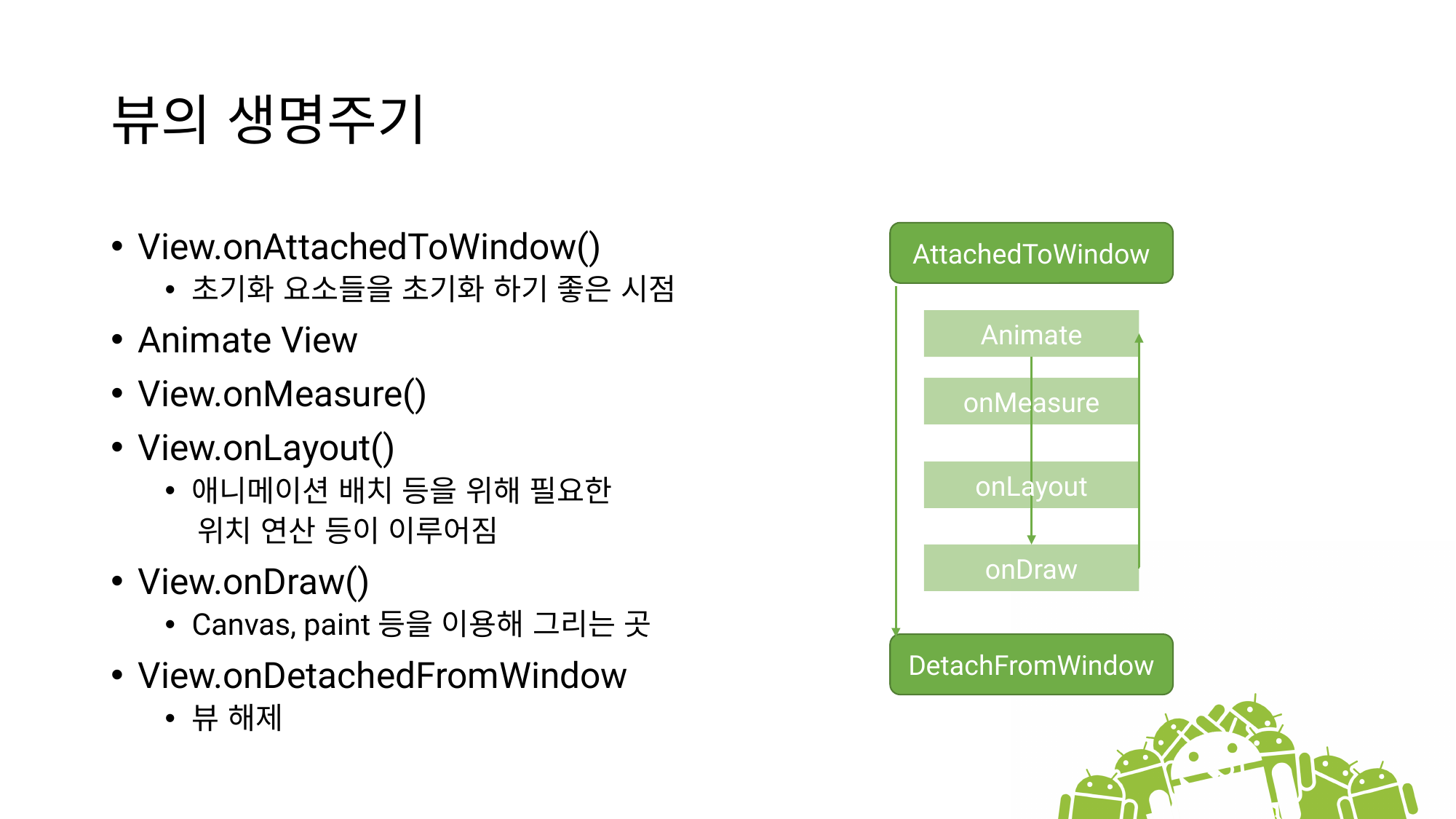

# 뷰의 생명주기
View.onAttachedToWindow()
초기화 요소들을 초기화 하기 좋은 시점
Animate View
View.onMeasure()
View.onLayout()
애니메이션 배치 등을 위해 필요한
   위치 연산 등이 이루어짐
View.onDraw()
Canvas, paint등을 이용해 그리는 곳
View.onDetachedFromWindow
뷰 해제
AttachedToWindow
Animate
onMeasure
onLayout
onDraw
DetachFromWindow